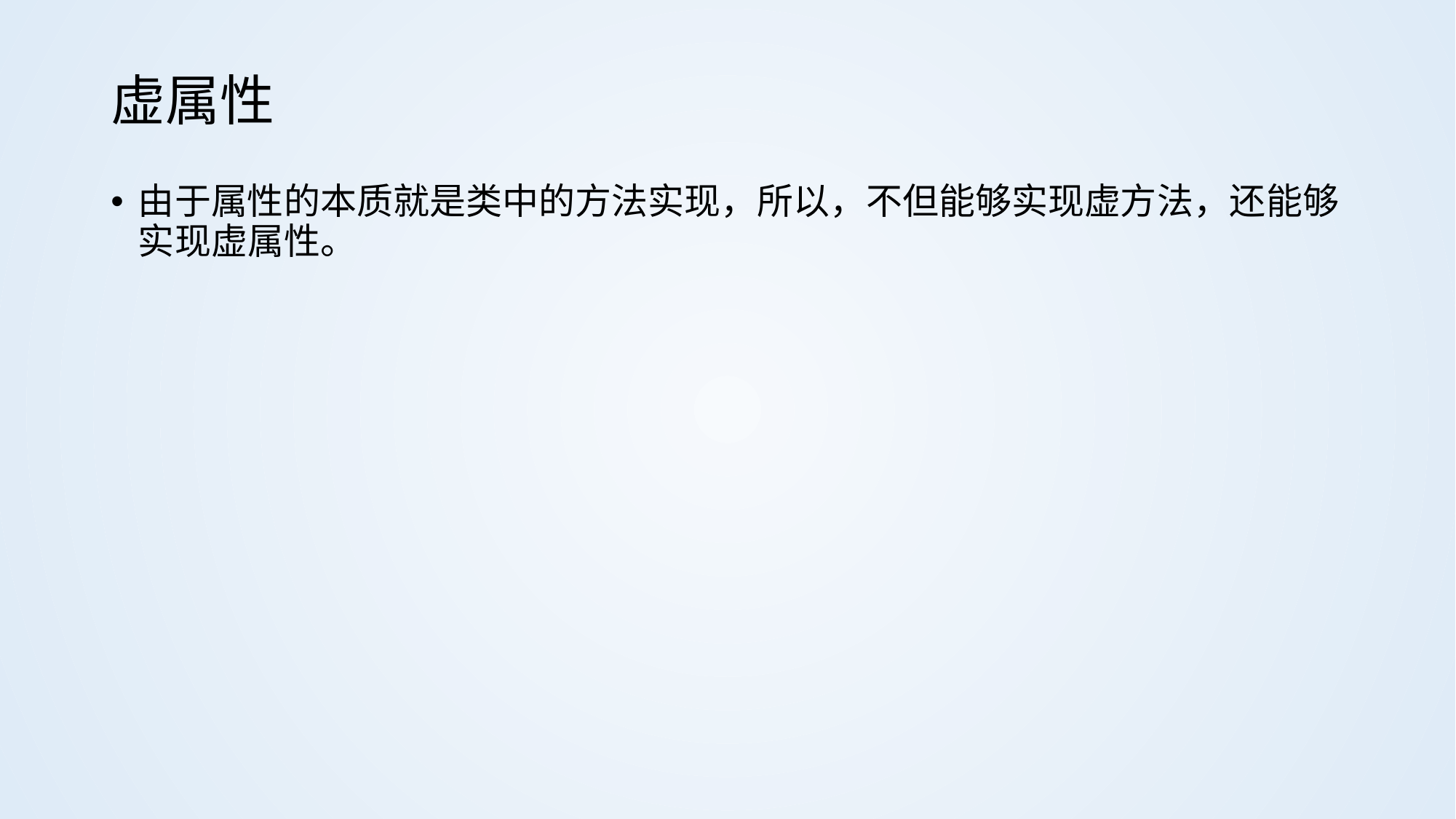

# 虚属性
由于属性的本质就是类中的方法实现，所以，不但能够实现虚方法，还能够实现虚属性。